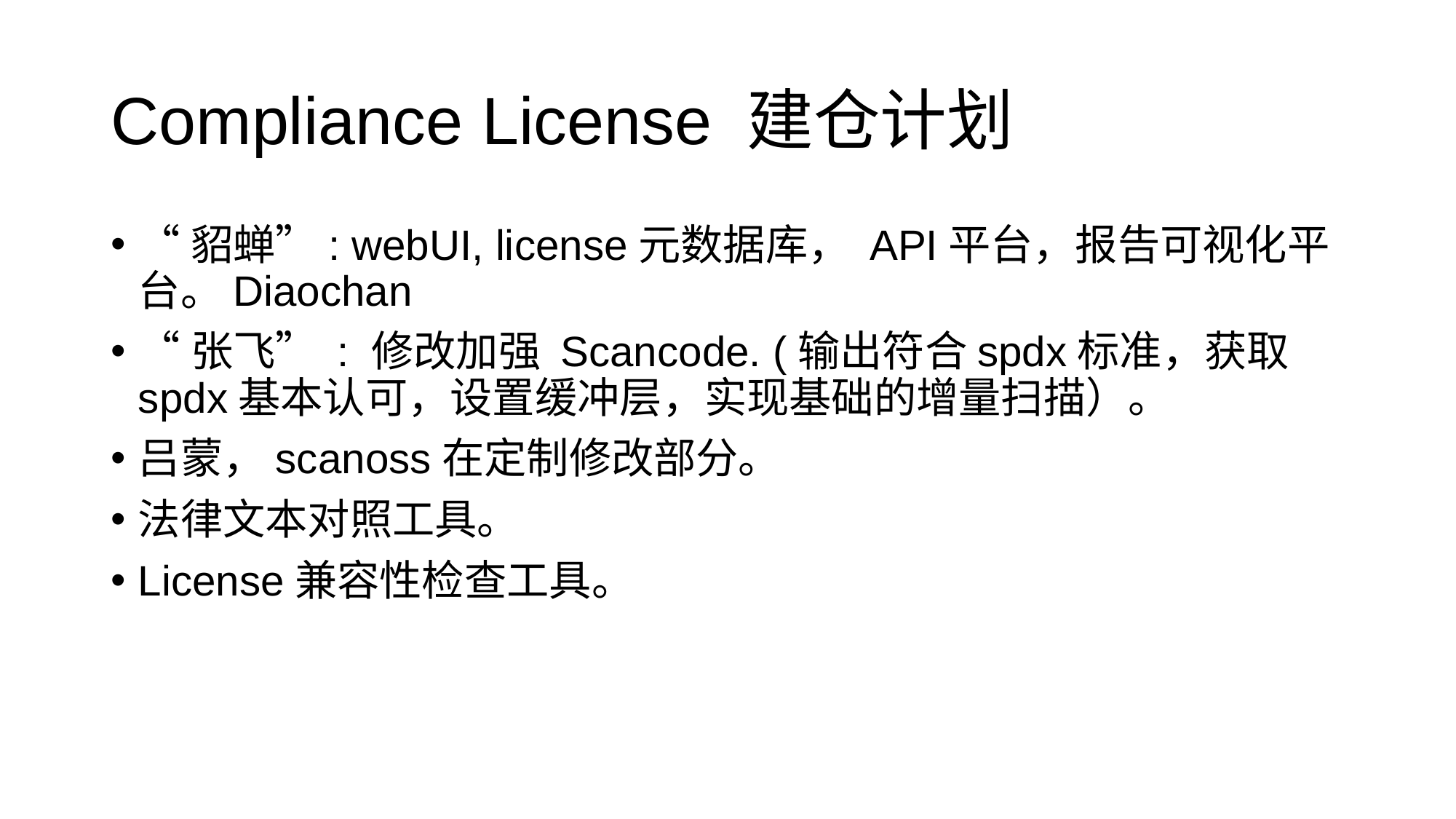

# Compliance License 建仓计划
“貂蝉”: webUI, license元数据库， API平台，报告可视化平台。Diaochan
“张飞” : 修改加强 Scancode. (输出符合spdx标准，获取spdx基本认可，设置缓冲层，实现基础的增量扫描）。
吕蒙，scanoss在定制修改部分。
法律文本对照工具。
License兼容性检查工具。